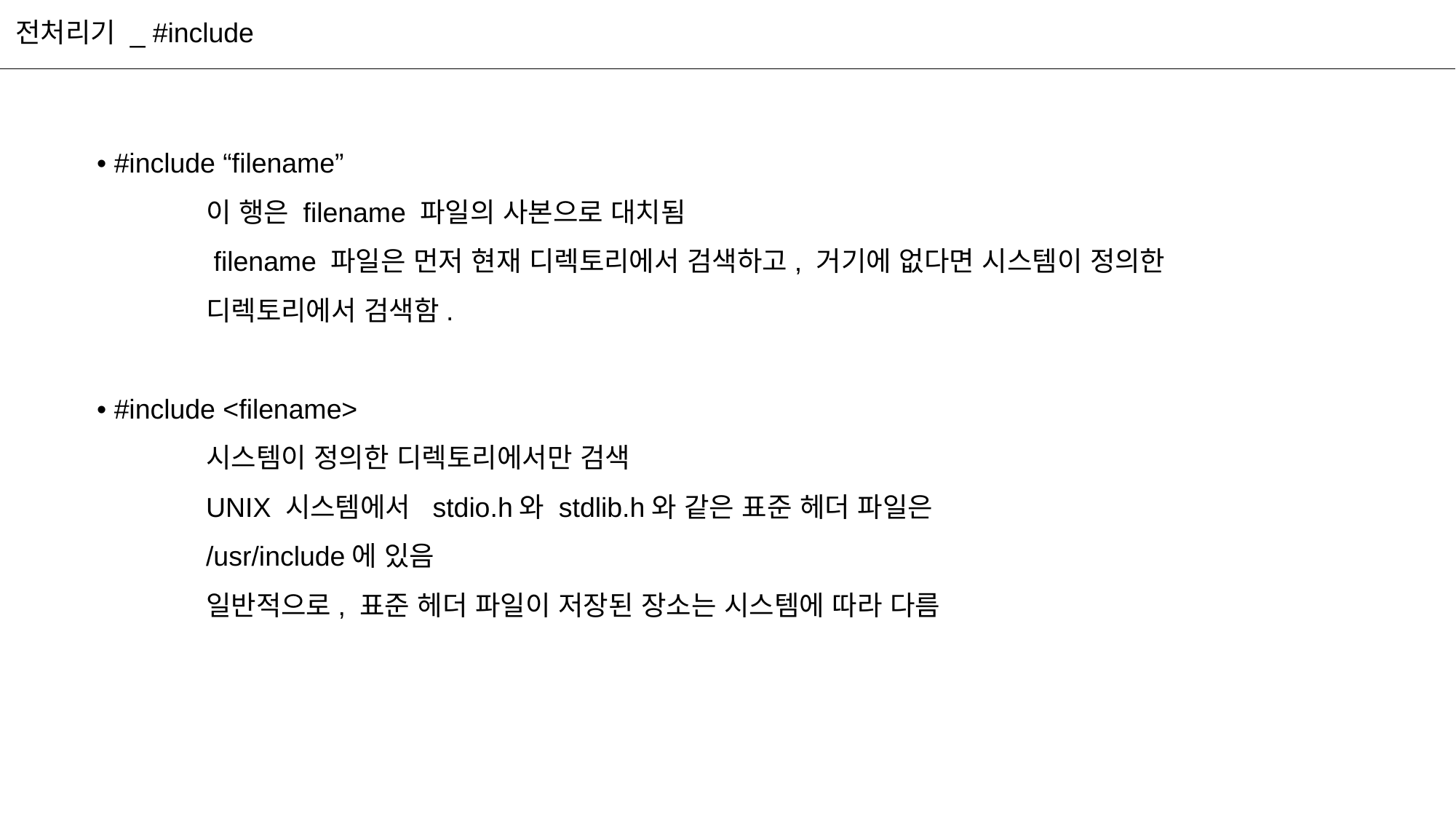

전처리기 _ #include
• #include “filename”
	이 행은 filename 파일의 사본으로 대치됨
	 filename 파일은 먼저 현재 디렉토리에서 검색하고, 거기에 없다면 시스템이 정의한
	디렉토리에서 검색함.

• #include <filename>
	시스템이 정의한 디렉토리에서만 검색
	UNIX 시스템에서  stdio.h와 stdlib.h와 같은 표준 헤더 파일은
	/usr/include에 있음
	일반적으로, 표준 헤더 파일이 저장된 장소는 시스템에 따라 다름